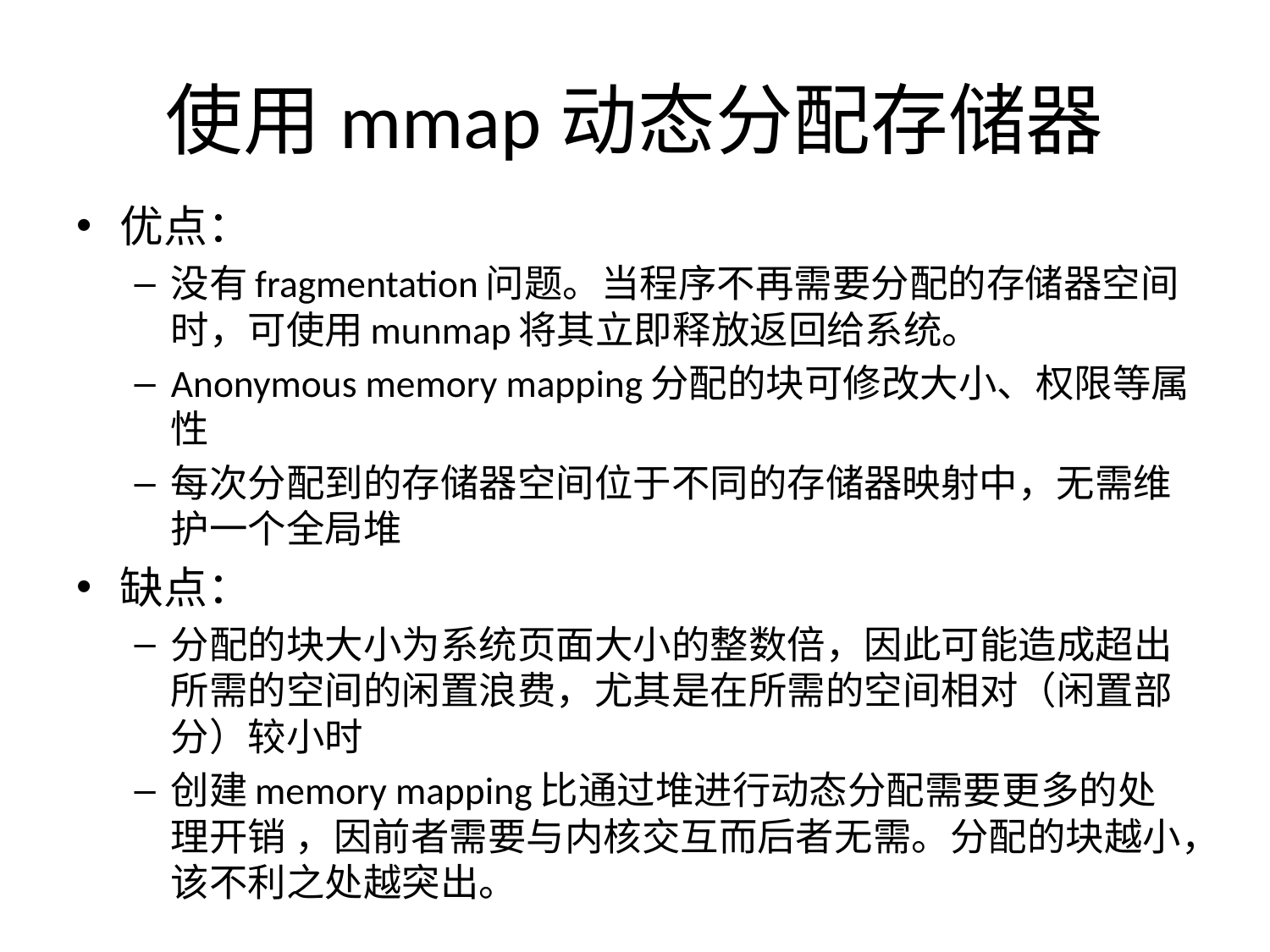

# 使用mmap动态分配存储器
优点：
没有fragmentation问题。当程序不再需要分配的存储器空间时，可使用munmap将其立即释放返回给系统。
Anonymous memory mapping分配的块可修改大小、权限等属性
每次分配到的存储器空间位于不同的存储器映射中，无需维护一个全局堆
缺点：
分配的块大小为系统页面大小的整数倍，因此可能造成超出所需的空间的闲置浪费，尤其是在所需的空间相对（闲置部分）较小时
创建memory mapping比通过堆进行动态分配需要更多的处理开销 ，因前者需要与内核交互而后者无需。分配的块越小，该不利之处越突出。